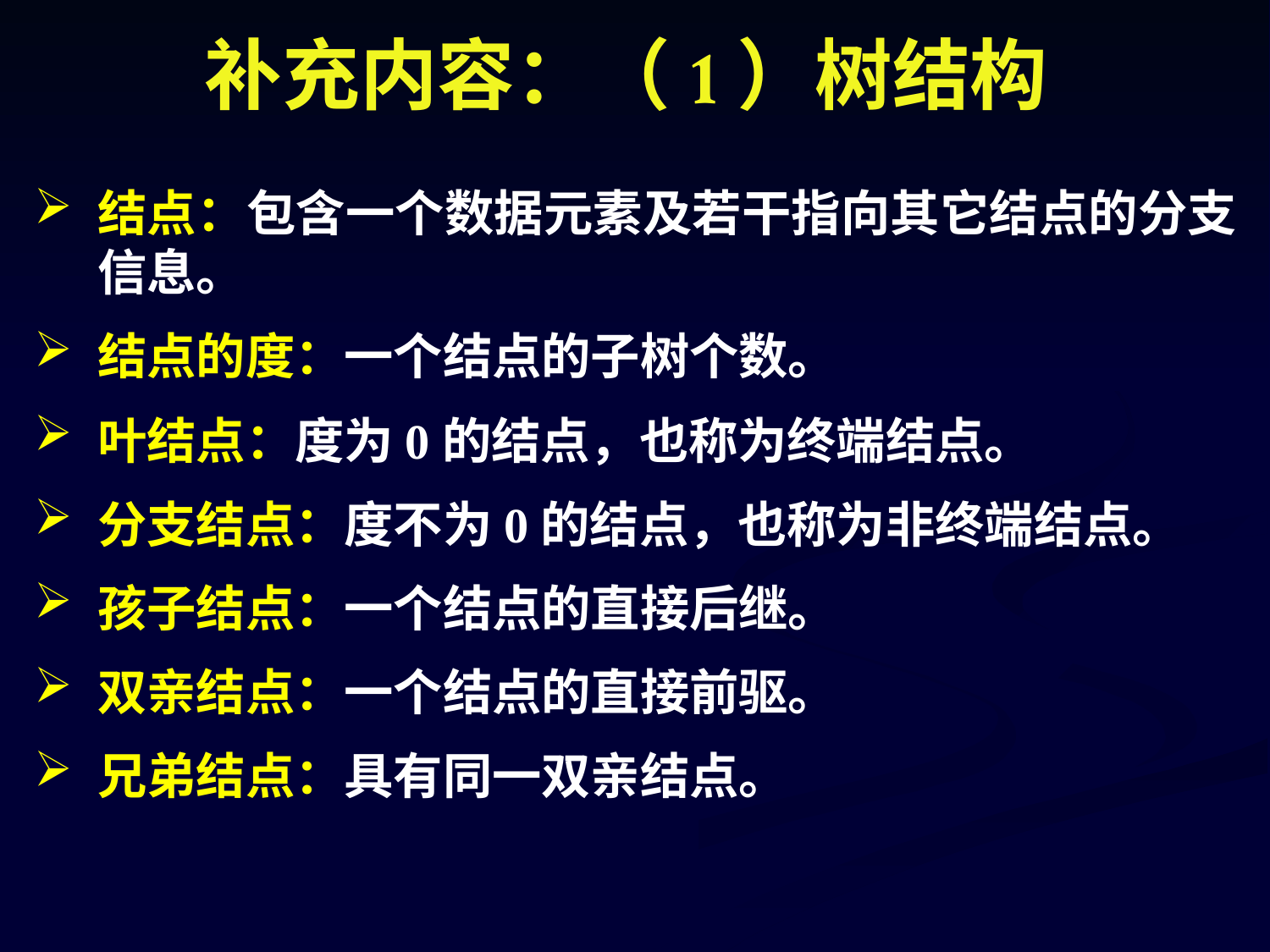

补充内容：（1）树结构
结点：包含一个数据元素及若干指向其它结点的分支信息。
结点的度：一个结点的子树个数。
叶结点：度为0的结点，也称为终端结点。
分支结点：度不为0的结点，也称为非终端结点。
孩子结点：一个结点的直接后继。
双亲结点：一个结点的直接前驱。
兄弟结点：具有同一双亲结点。